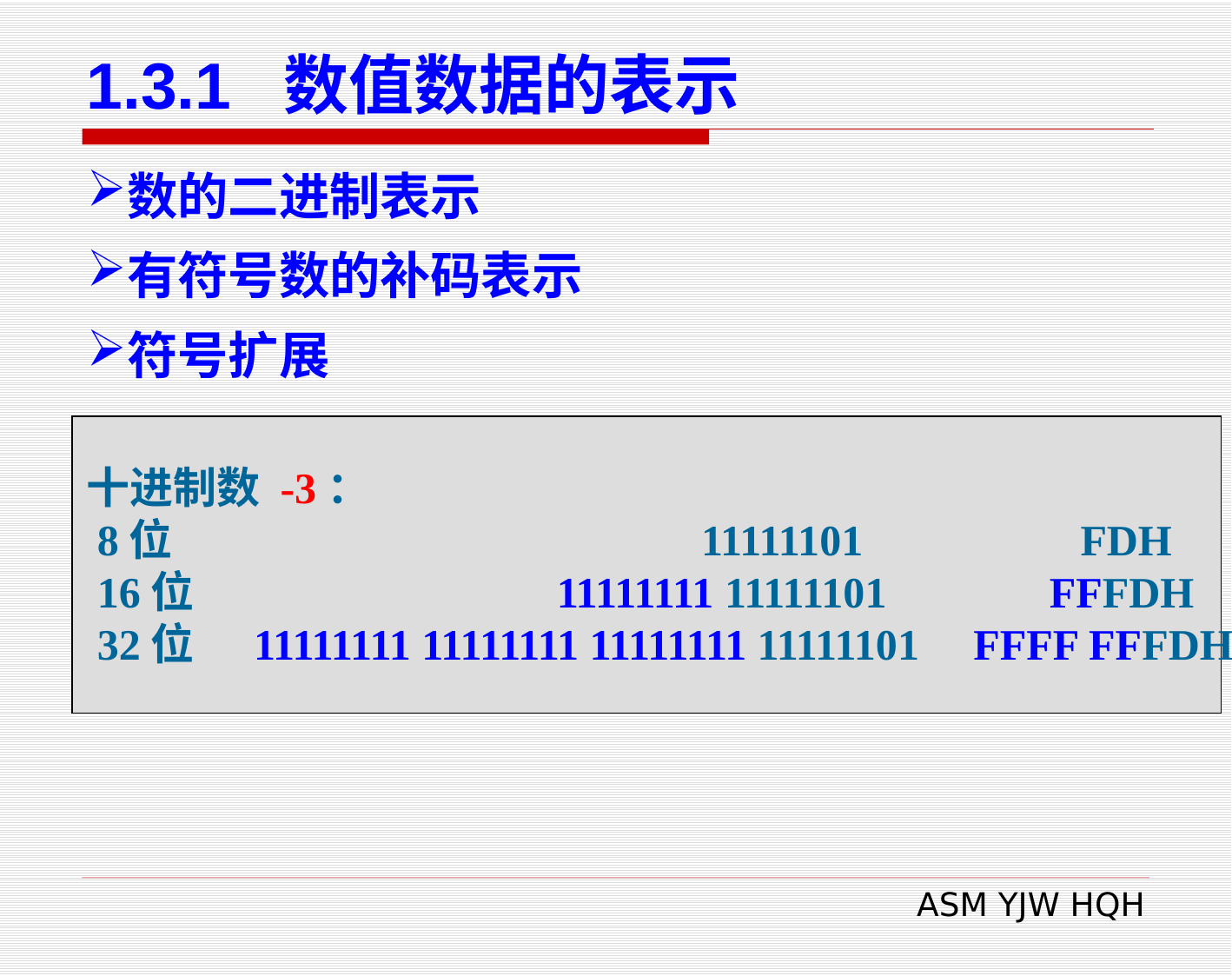

# 1.3.1  数值数据的表示
数的二进制表示
有符号数的补码表示
符号扩展
十进制数 -3：
 8位                                                     11111101                    FDH
 16位                                    11111111 11111101               FFFDH
 32位     11111111 11111111 11111111 11111101     FFFF FFFDH